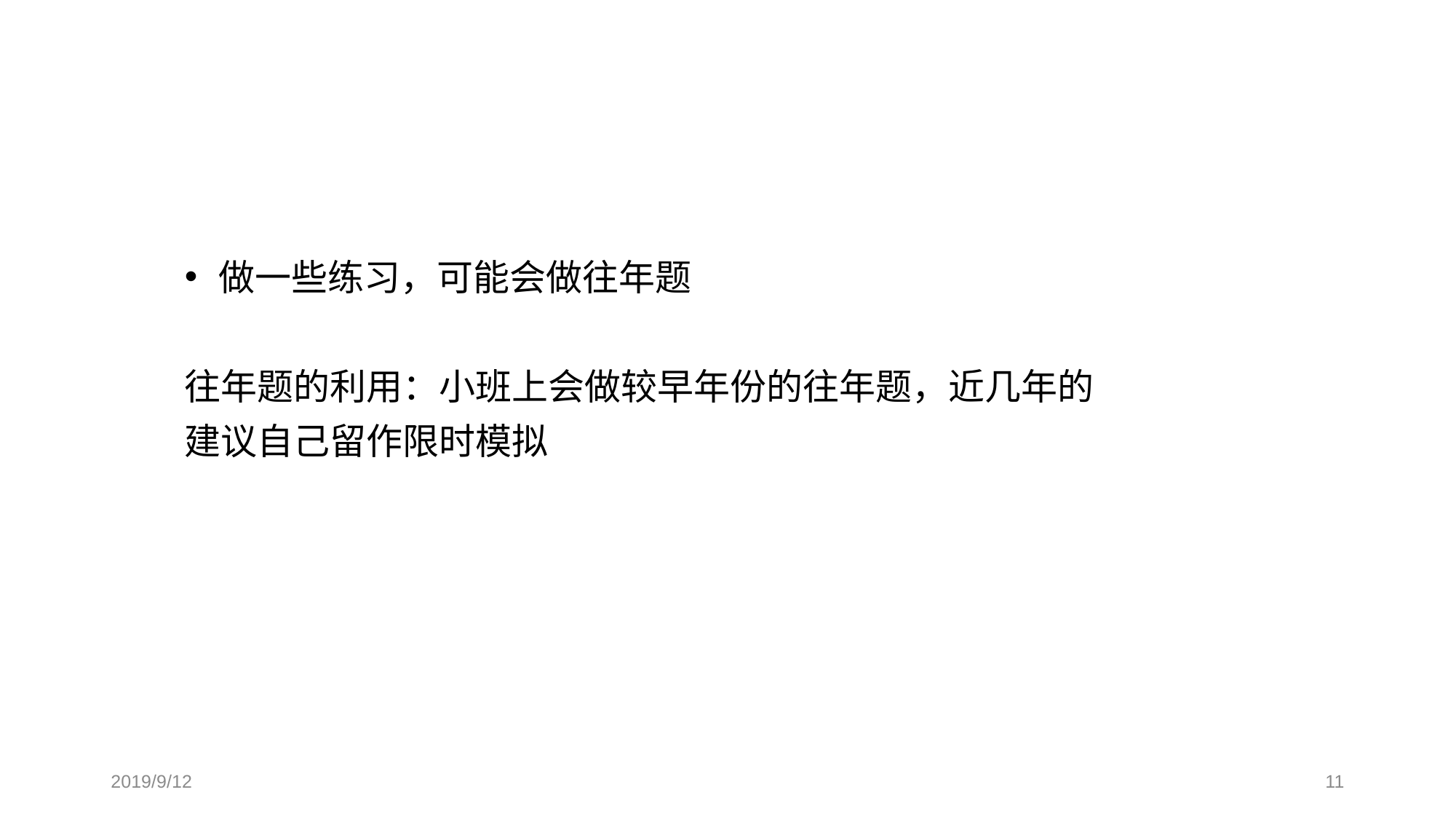

做一些练习，可能会做往年题

往年题的利用：小班上会做较早年份的往年题，近几年的建议自己留作限时模拟
2019/9/12
11